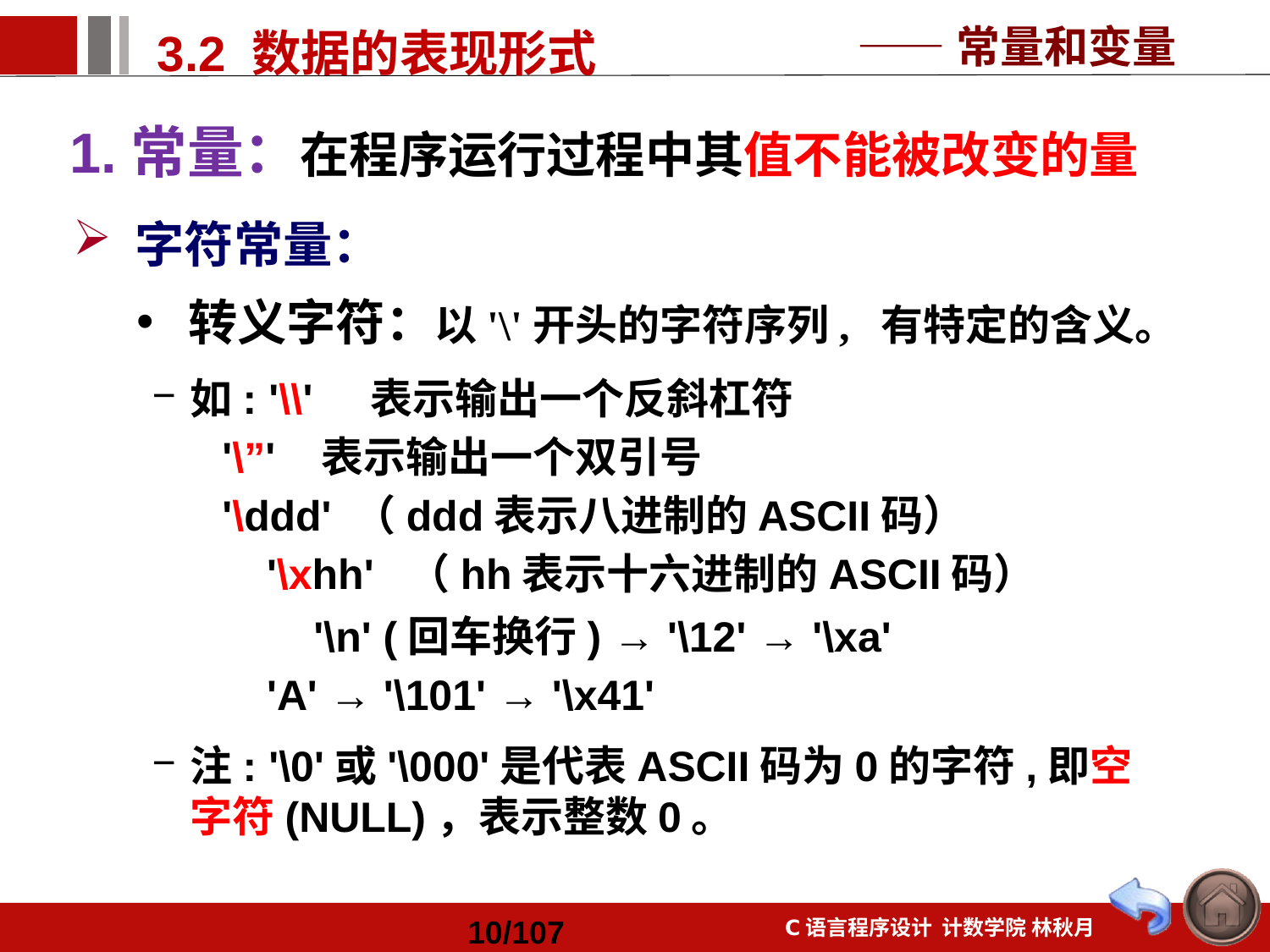

——常量和变量
1.常量：在程序运行过程中其值不能被改变的量
 字符常量：
  转义字符：以'\'开头的字符序列,  有特定的含义。
如: '\\'    表示输出一个反斜杠符
      '\”'   表示输出一个双引号
      '\ddd' （ddd表示八进制的ASCII码）
  '\xhh'  （hh表示十六进制的ASCII码）
  	   '\n' (回车换行) → '\12' → '\xa'
  'A' → '\101' → '\x41'
注: '\0'或'\000'是代表ASCII码为0的字符,即空字符(NULL)，表示整数0。